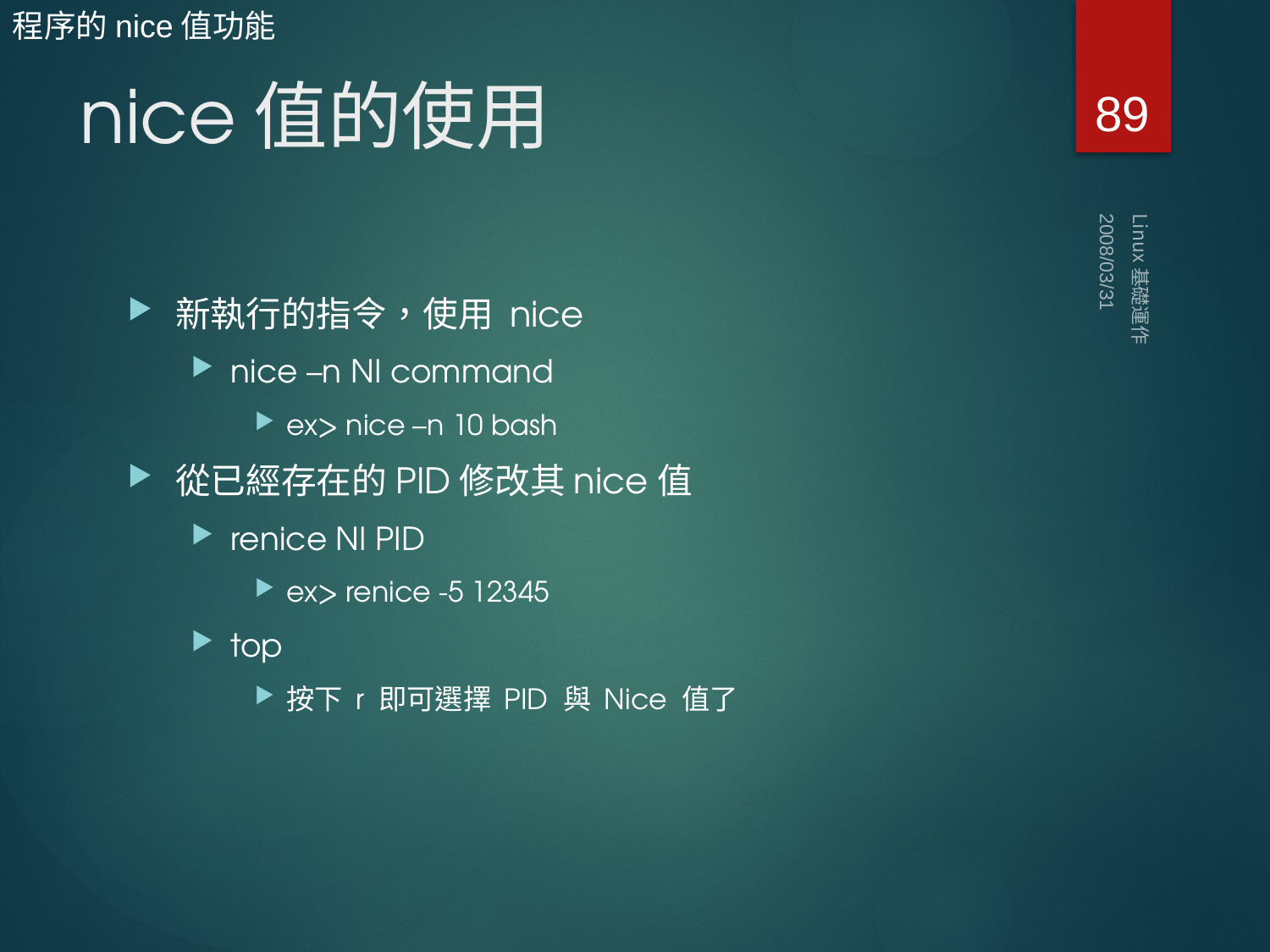

程序的nice值功能
89
# nice值的使用
2008/03/31
新執行的指令，使用 nice
nice –n NI command
ex> nice –n 10 bash
從已經存在的PID修改其nice值
renice NI PID
ex> renice -5 12345
top
按下 r 即可選擇 PID 與 Nice 值了
Linux 基礎運作